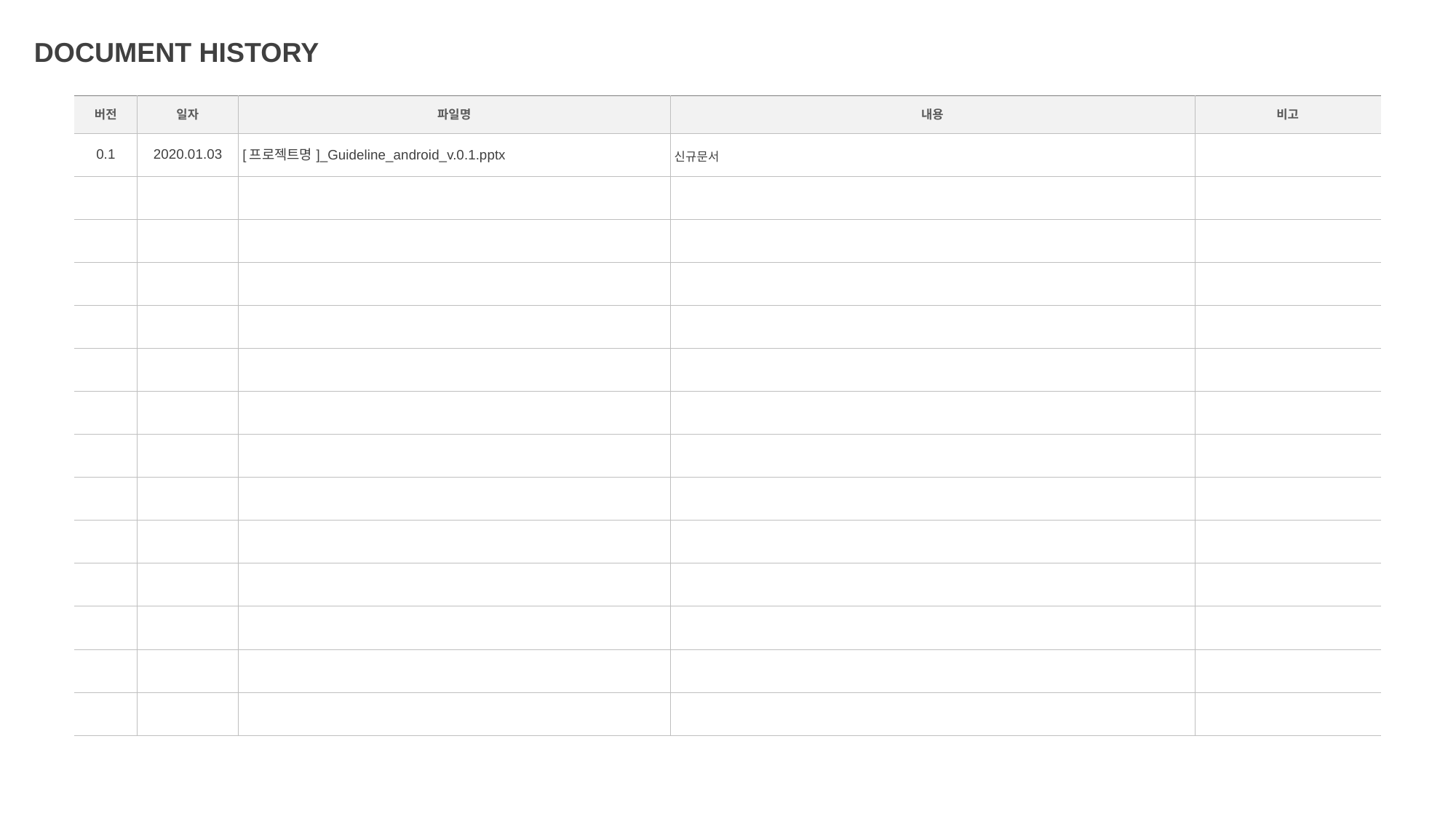

DOCUMENT HISTORY
| 버전 | 일자 | 파일명 | 내용 | 비고 |
| --- | --- | --- | --- | --- |
| 0.1 | 2020.01.03 | [프로젝트명]\_Guideline\_android\_v.0.1.pptx | 신규문서 |  |
|  |  |  |  |  |
|  |  |  |  |  |
|  |  |  |  |  |
|  |  |  |  |  |
|  |  |  |  |  |
|  |  |  |  |  |
|  |  |  |  |  |
|  |  |  |  |  |
|  |  |  |  |  |
|  |  |  |  |  |
|  |  |  |  |  |
|  |  |  |  |  |
|  |  |  |  |  |